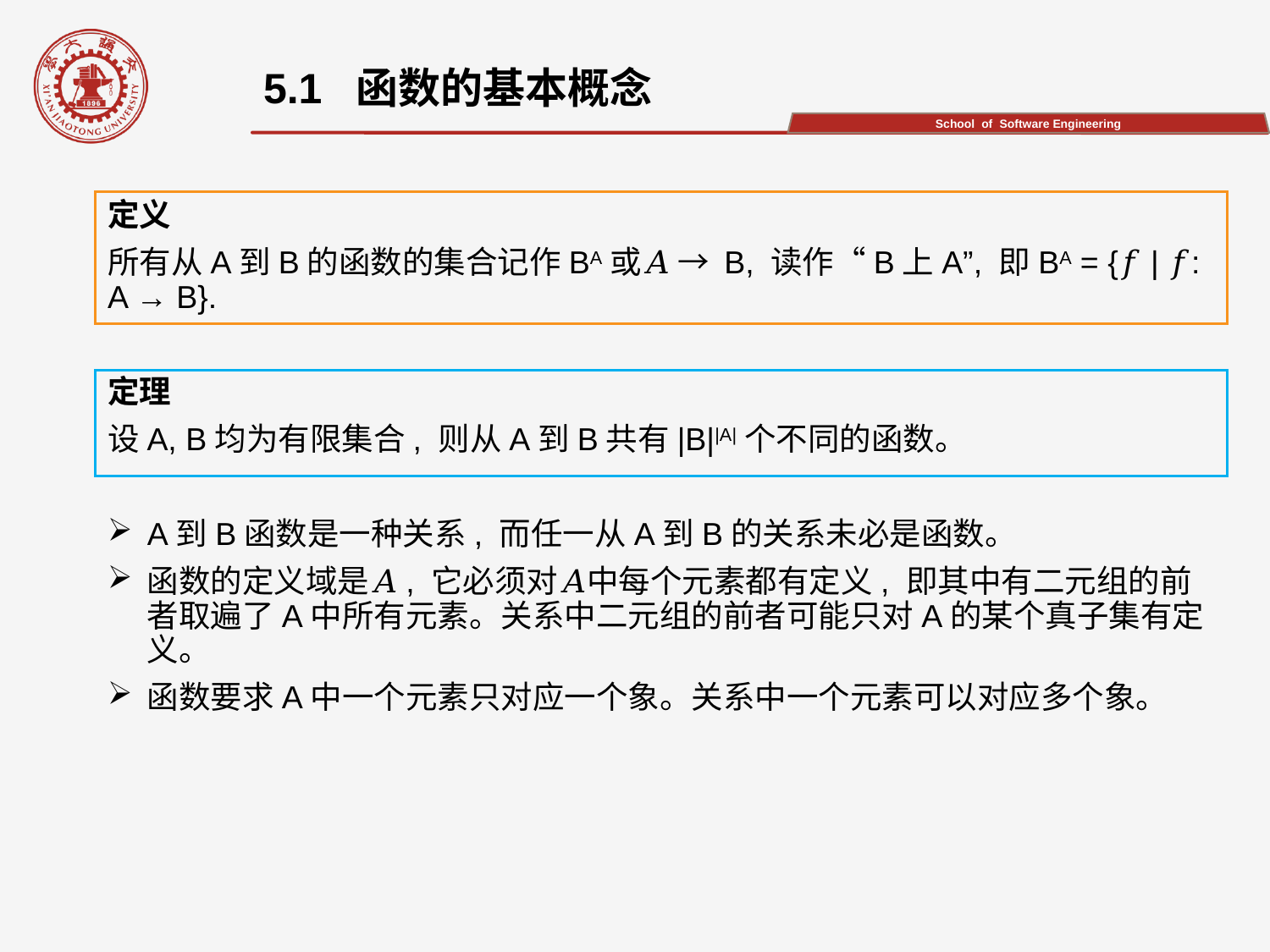

5.1  函数的基本概念

定义
所有从A到B的函数的集合记作BA或𝐴 → B, 读作“B上A”, 即BA = {𝑓 | 𝑓: A → B}.

定理
设A, B均为有限集合, 则从A到B共有|B||A|个不同的函数。

A到B函数是一种关系, 而任一从A到B的关系未必是函数。
函数的定义域是𝐴, 它必须对𝐴中每个元素都有定义, 即其中有二元组的前者取遍了A中所有元素。关系中二元组的前者可能只对A的某个真子集有定义。
函数要求A中一个元素只对应一个象。关系中一个元素可以对应多个象。